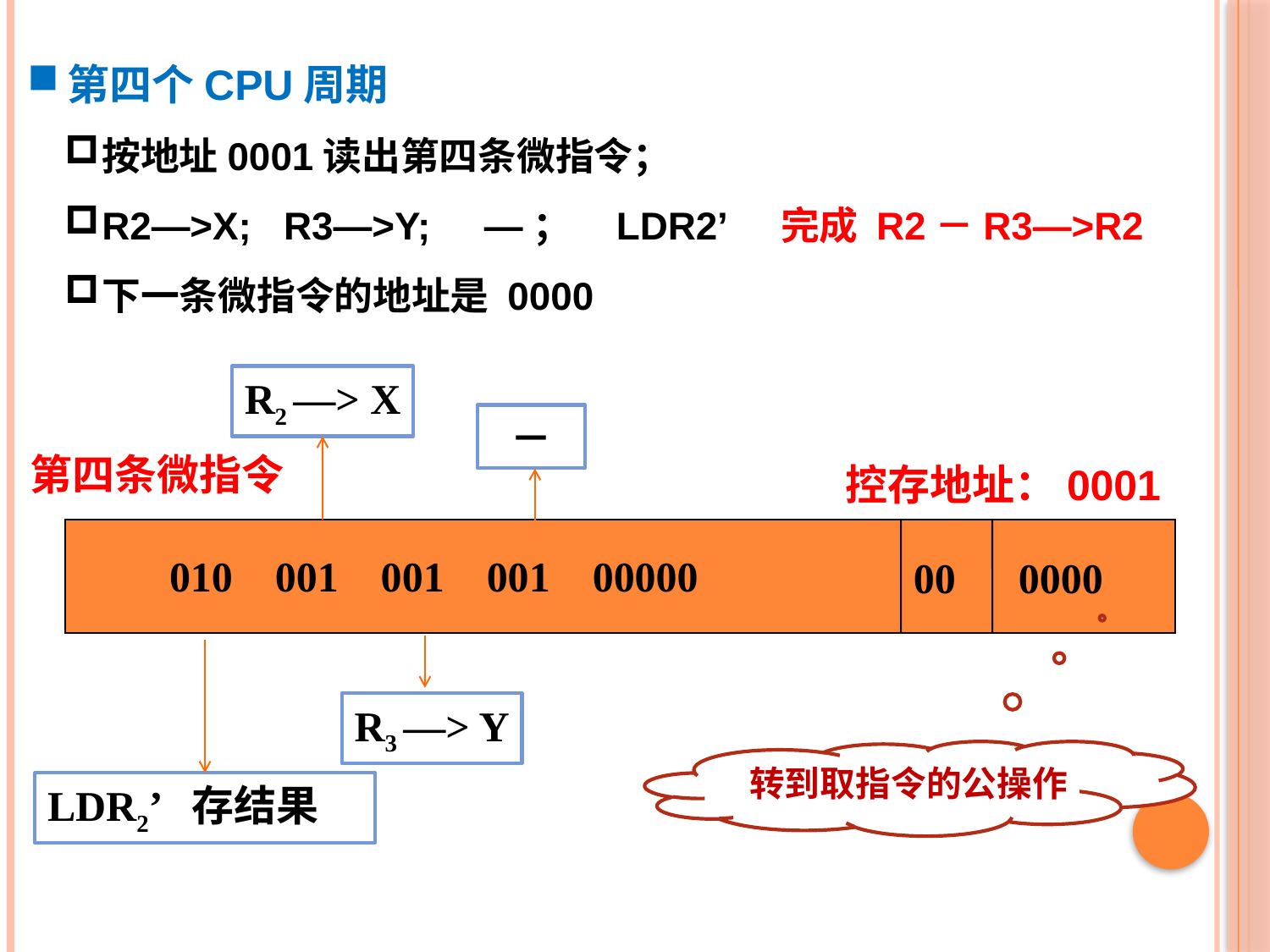

第四个CPU周期
按地址0001读出第四条微指令；
R2—>X;   R3—>Y;     —；    LDR2’    完成 R2－R3—>R2
下一条微指令的地址是 0000
R2 —> X
－

010    001    001    001    00000
00
0000
R3 —> Y
转到取指令的公操作
LDR2’   存结果
第四条微指令
控存地址：0001